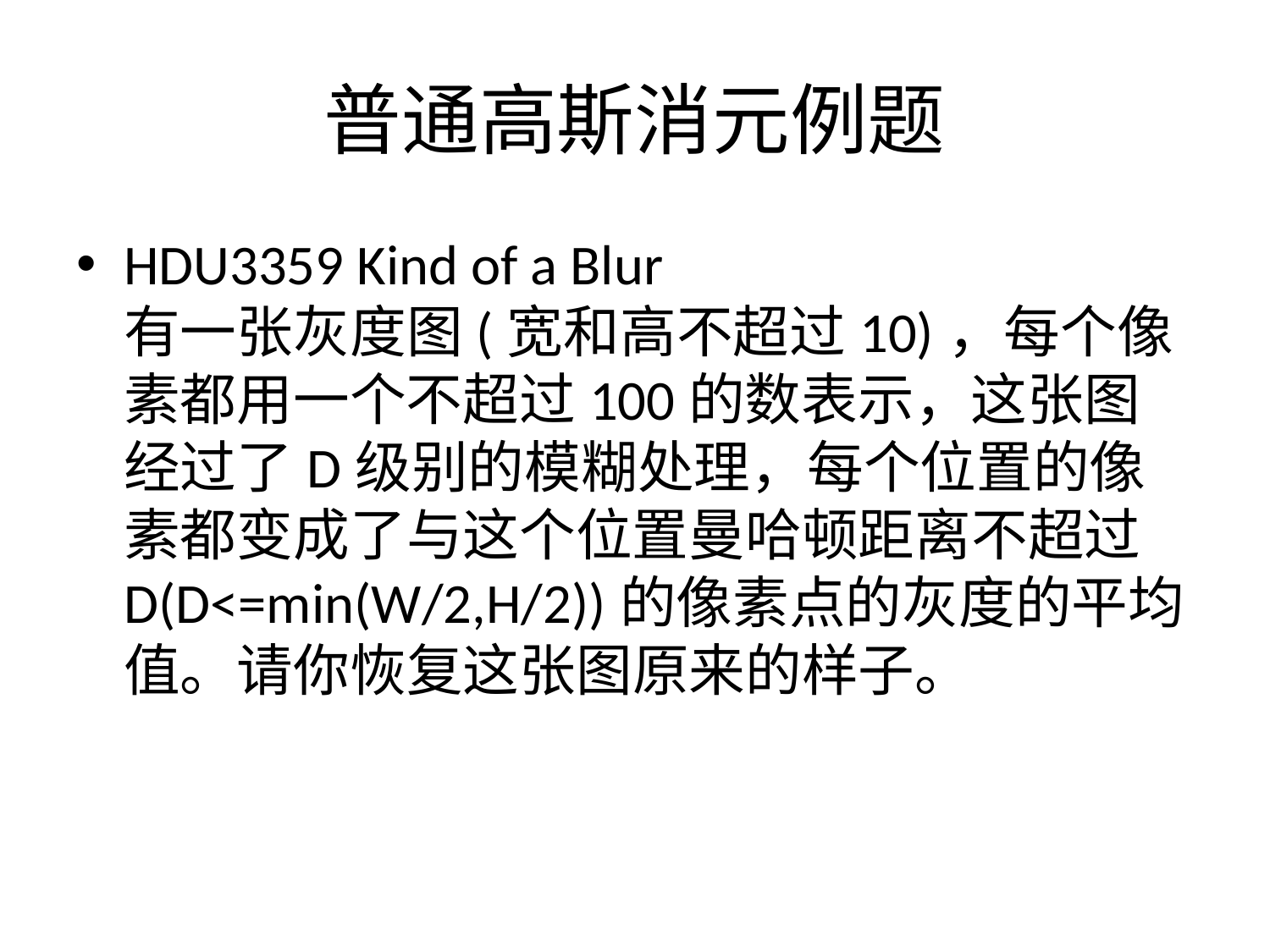

# 普通高斯消元例题
HDU3359 Kind of a Blur
有一张灰度图(宽和高不超过10)，每个像素都用一个不超过100的数表示，这张图经过了D级别的模糊处理，每个位置的像素都变成了与这个位置曼哈顿距离不超过D(D<=min(W/2,H/2))的像素点的灰度的平均值。请你恢复这张图原来的样子。